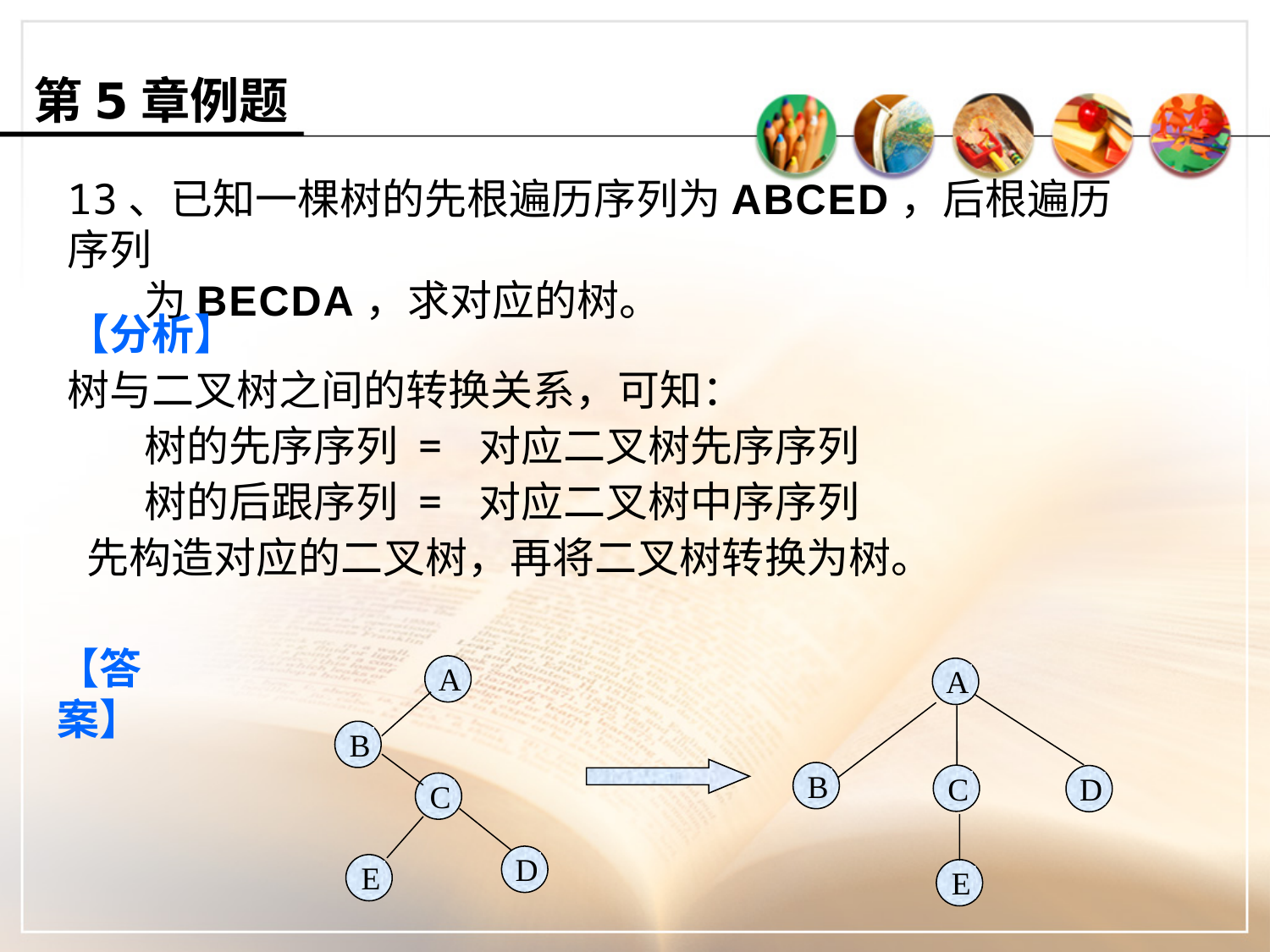

第5章例题
13、已知一棵树的先根遍历序列为ABCED，后根遍历序列
       为BECDA，求对应的树。
【分析】
树与二叉树之间的转换关系，可知：
       树的先序序列 = 对应二叉树先序序列
       树的后跟序列 = 对应二叉树中序序列
 先构造对应的二叉树，再将二叉树转换为树。
【答案】

A

B

C

D

E

A

B

C

D

E